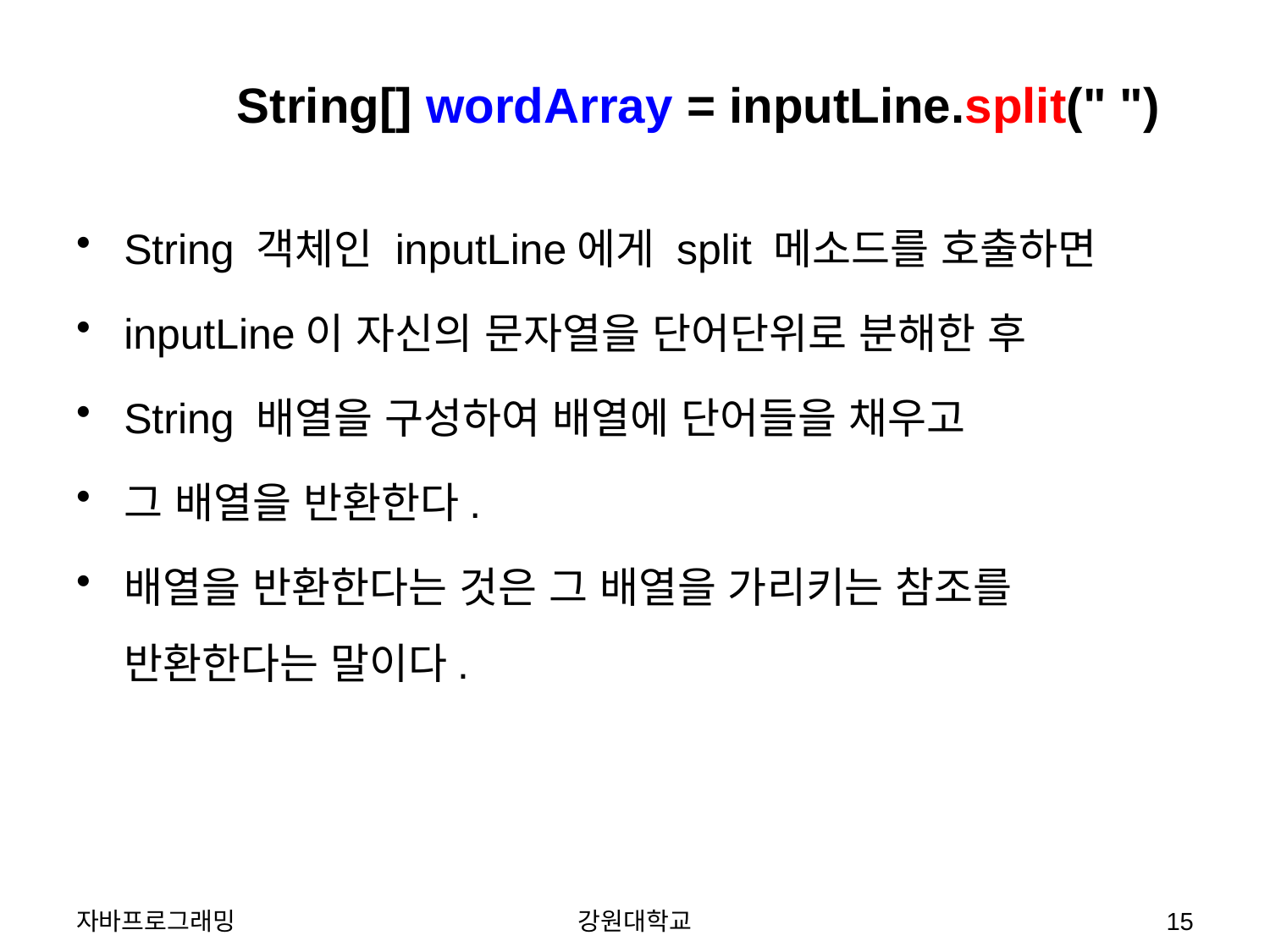

# String[] wordArray = inputLine.split(" ")
String 객체인 inputLine에게 split 메소드를 호출하면
inputLine이 자신의 문자열을 단어단위로 분해한 후
String 배열을 구성하여 배열에 단어들을 채우고
그 배열을 반환한다.
배열을 반환한다는 것은 그 배열을 가리키는 참조를 반환한다는 말이다.
자바프로그래밍
강원대학교
15